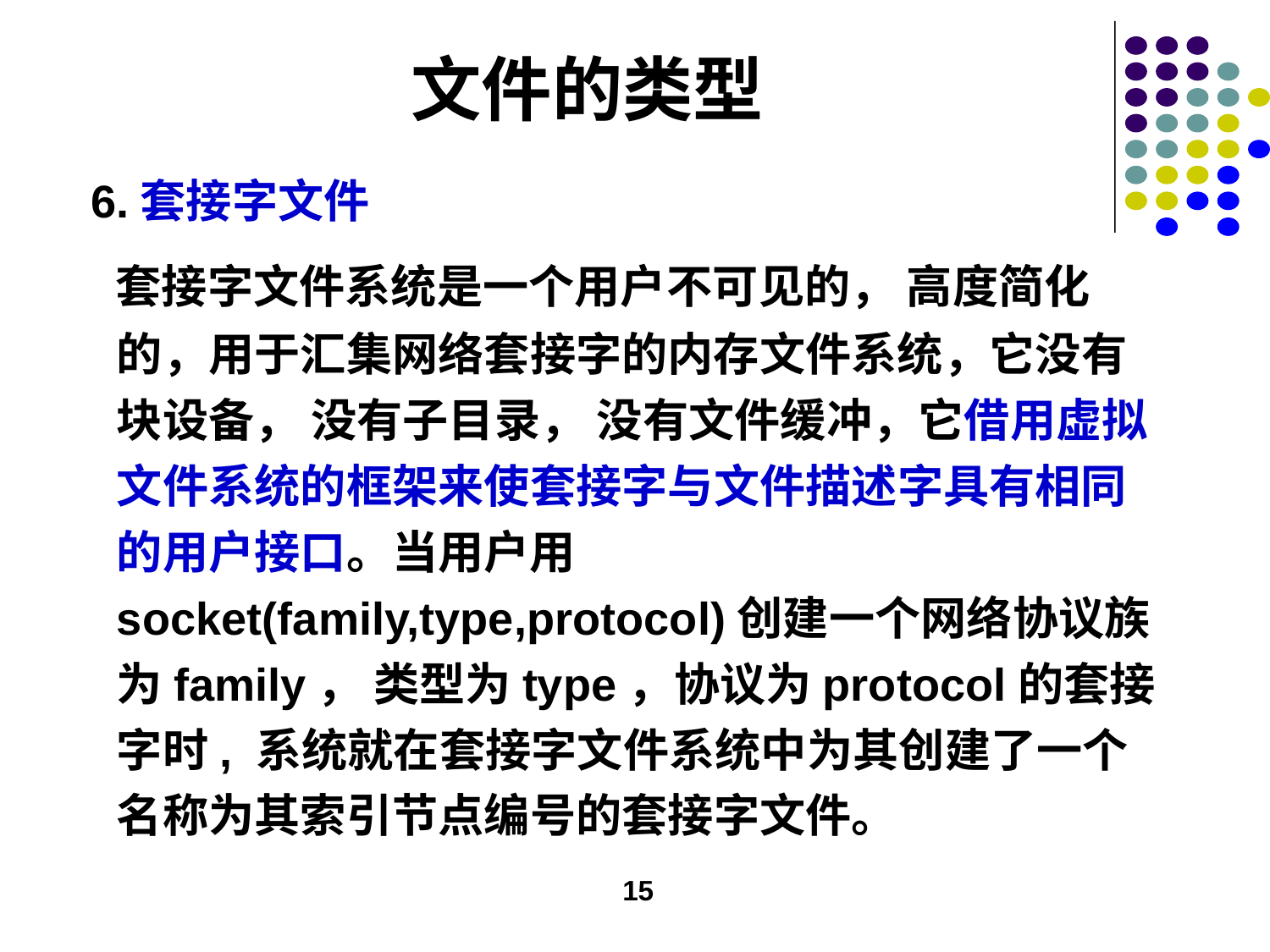

# 文件的类型
6.套接字文件
     套接字文件系统是一个用户不可见的， 高度简化的，用于汇集网络套接字的内存文件系统，它没有块设备， 没有子目录， 没有文件缓冲，它借用虚拟文件系统的框架来使套接字与文件描述字具有相同的用户接口。当用户用socket(family,type,protocol)创建一个网络协议族为family， 类型为type，协议为protocol的套接字时, 系统就在套接字文件系统中为其创建了一个名称为其索引节点编号的套接字文件。

15